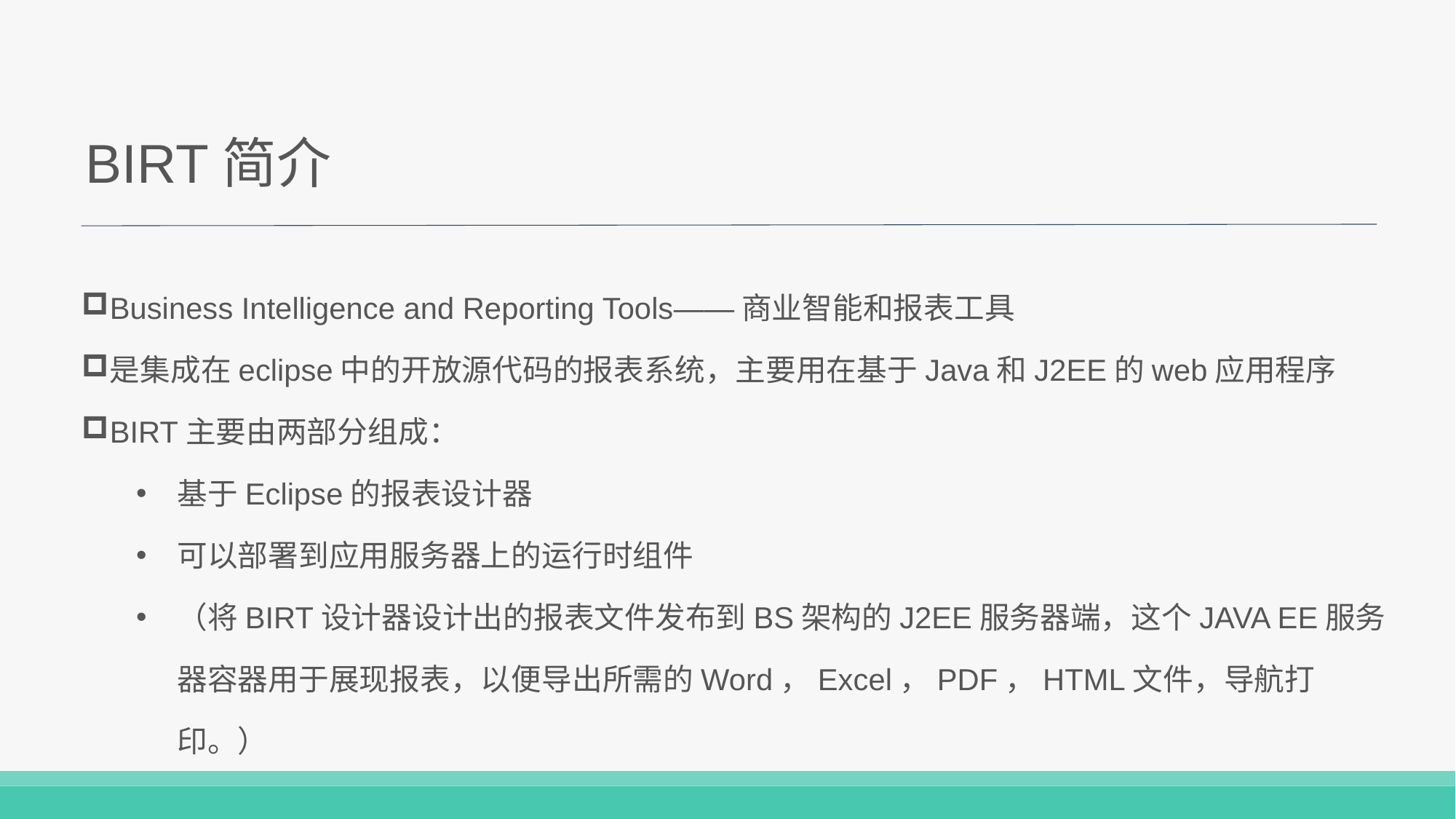

BIRT简介
Business Intelligence and Reporting Tools——商业智能和报表工具
是集成在eclipse中的开放源代码的报表系统，主要用在基于Java和J2EE的web应用程序
BIRT主要由两部分组成：
基于Eclipse的报表设计器
可以部署到应用服务器上的运行时组件
（将BIRT设计器设计出的报表文件发布到BS架构的J2EE服务器端，这个JAVA EE服务器容器用于展现报表，以便导出所需的Word，Excel，PDF，HTML文件，导航打印。）